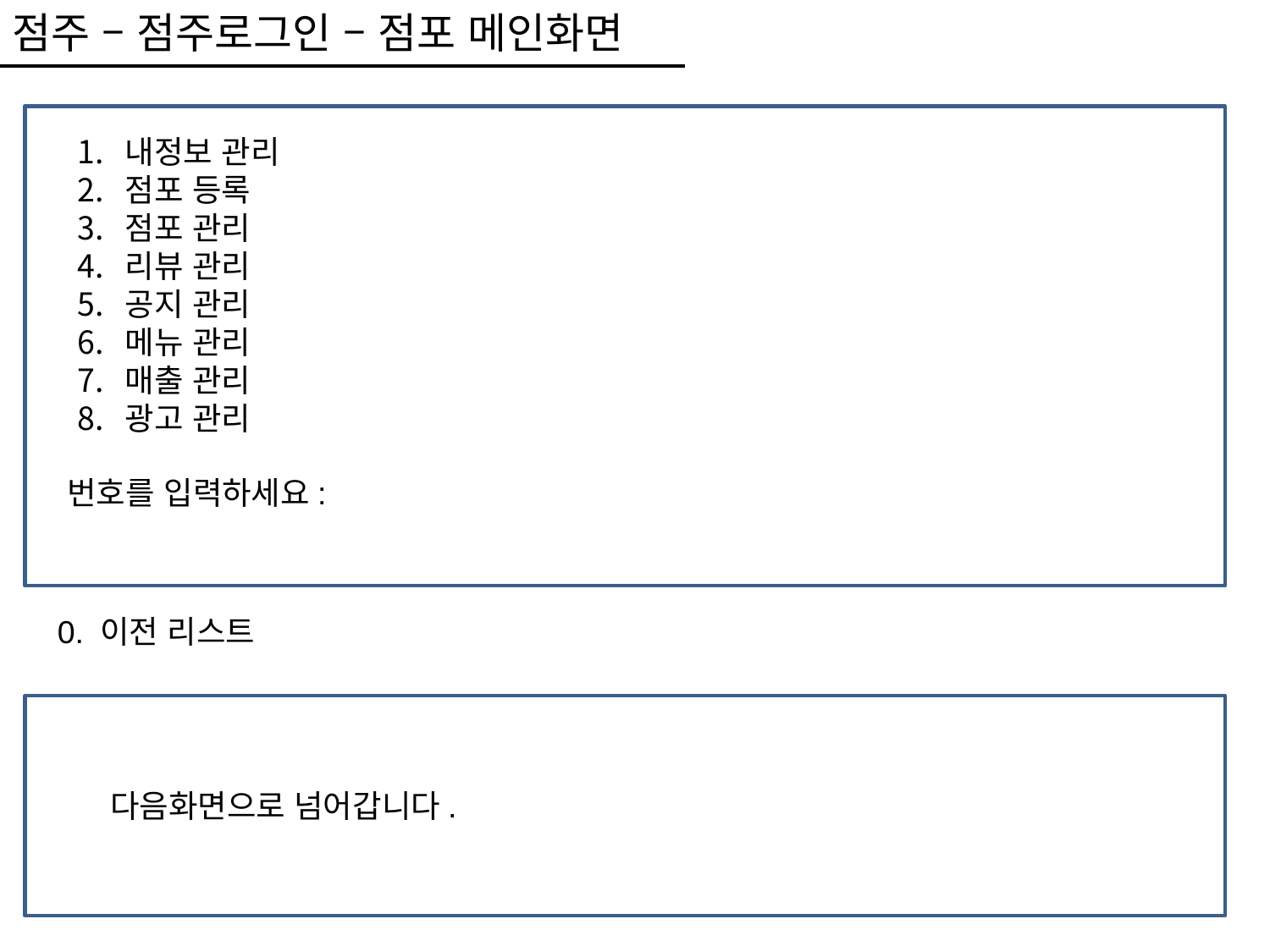

점주 – 점주로그인 – 점포 메인화면

내정보 관리
점포 등록
점포 관리
리뷰 관리
공지 관리
메뉴 관리
매출 관리
광고 관리

번호를 입력하세요:
0. 이전 리스트

다음화면으로 넘어갑니다.